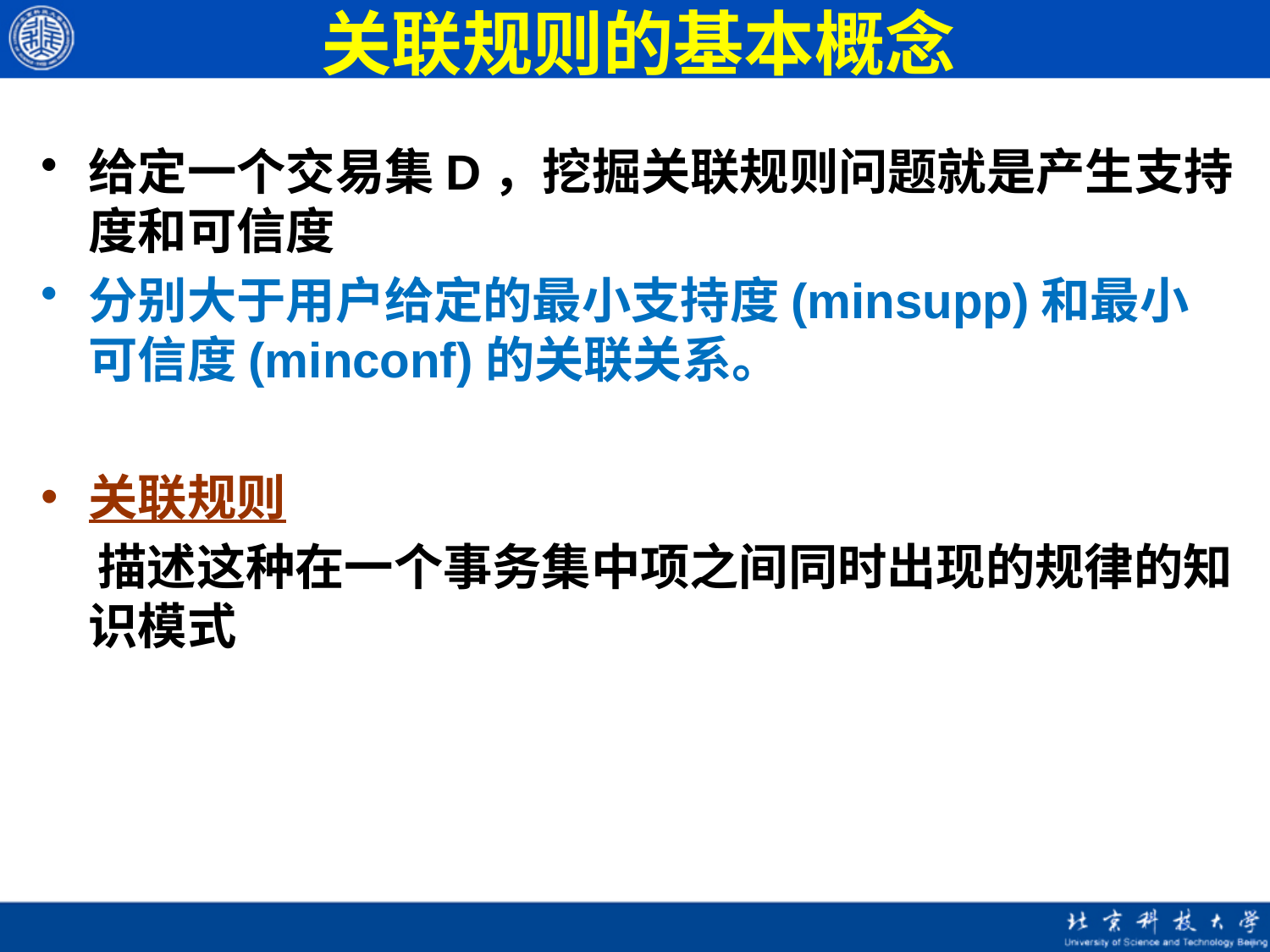

# 关联规则的基本概念
给定一个交易集D，挖掘关联规则问题就是产生支持度和可信度
分别大于用户给定的最小支持度(minsupp)和最小可信度(minconf)的关联关系。

关联规则
    描述这种在一个事务集中项之间同时出现的规律的知识模式